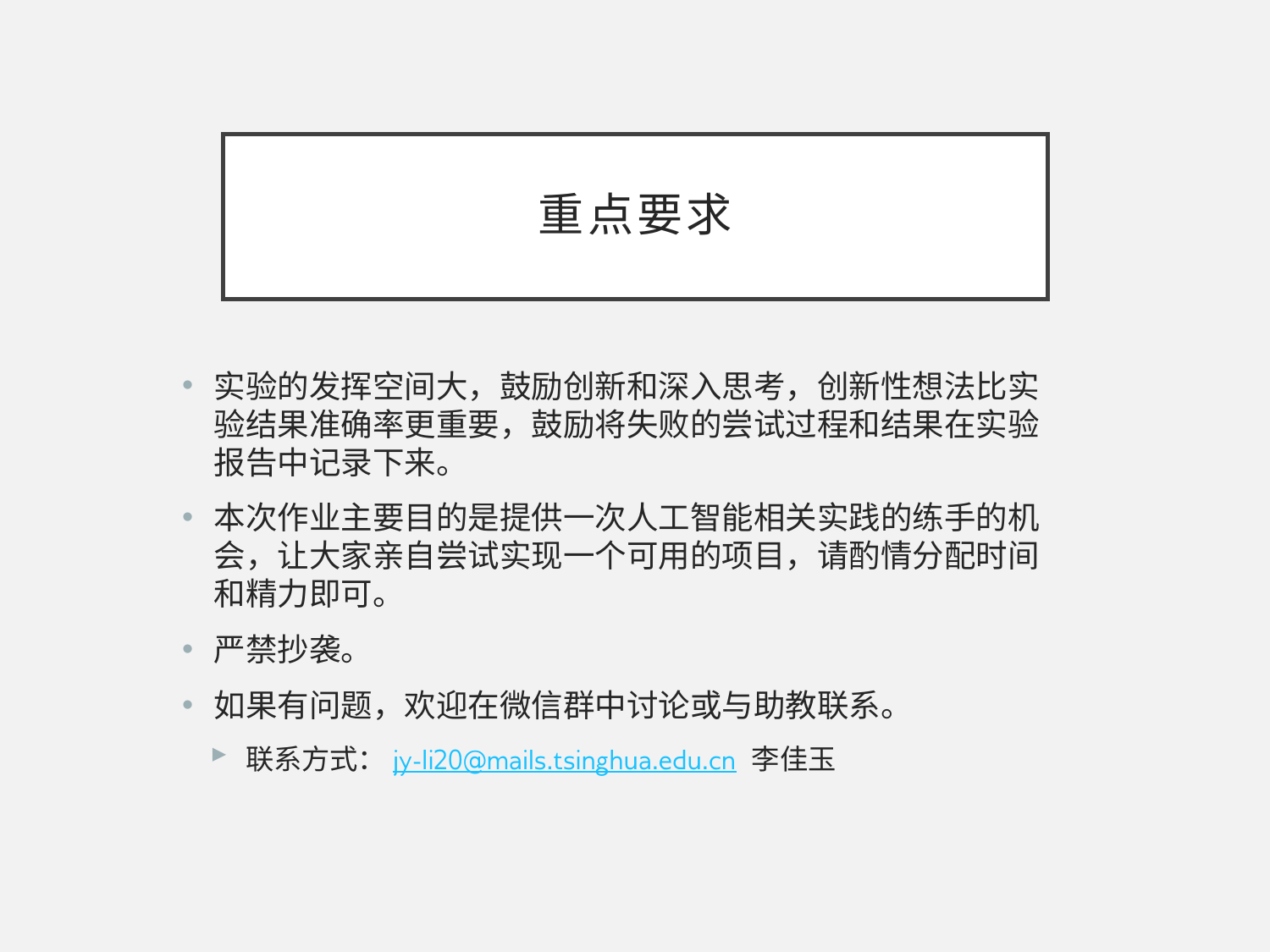

# 重点要求
实验的发挥空间大，鼓励创新和深入思考，创新性想法比实验结果准确率更重要，鼓励将失败的尝试过程和结果在实验报告中记录下来。
本次作业主要目的是提供一次人工智能相关实践的练手的机会，让大家亲自尝试实现一个可用的项目，请酌情分配时间和精力即可。
严禁抄袭。
如果有问题，欢迎在微信群中讨论或与助教联系。
联系方式：jy-li20@mails.tsinghua.edu.cn 李佳玉